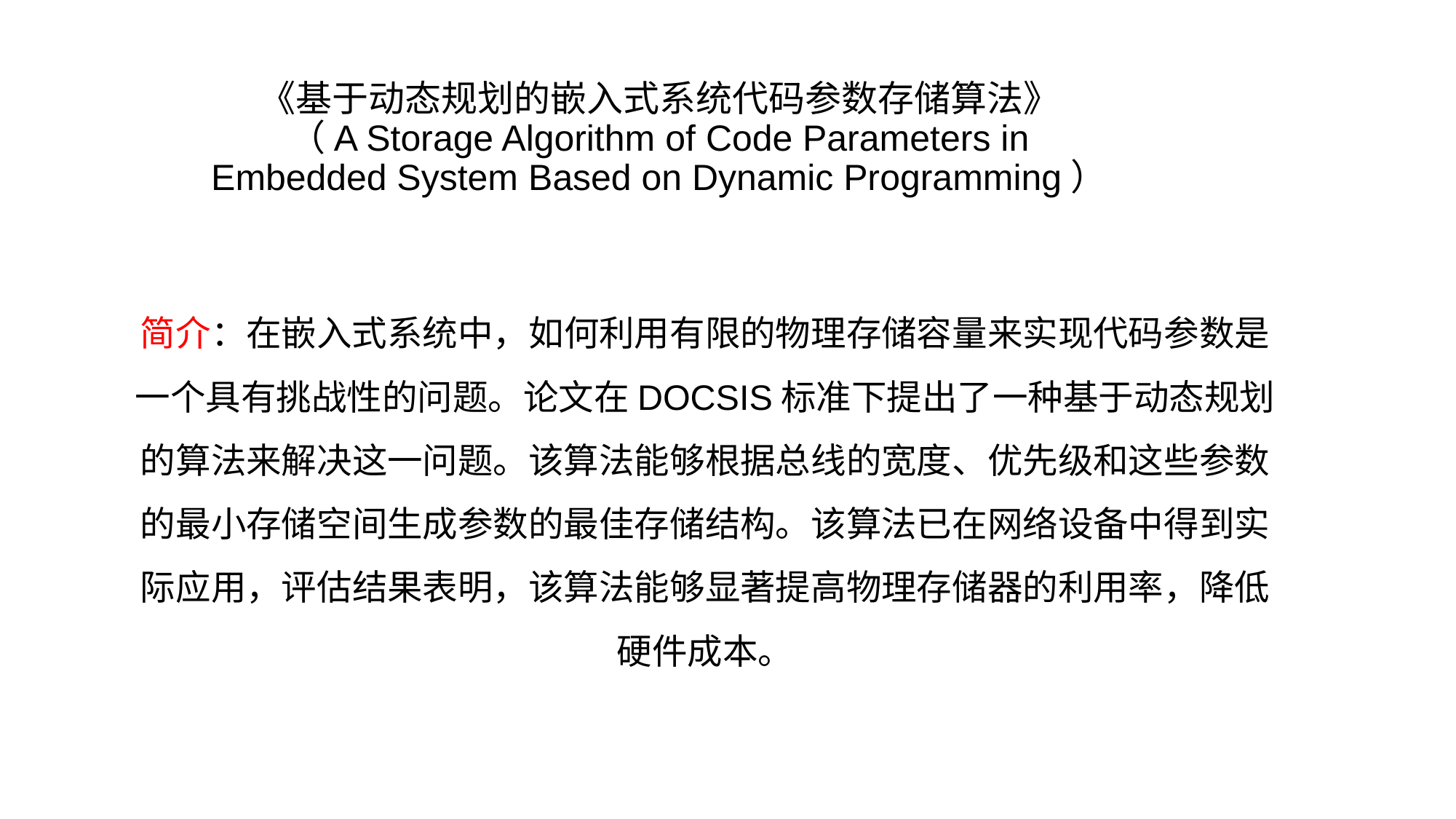

# 《基于动态规划的嵌入式系统代码参数存储算法》 （A Storage Algorithm of Code Parameters in Embedded System Based on Dynamic Programming）
简介：在嵌入式系统中，如何利用有限的物理存储容量来实现代码参数是一个具有挑战性的问题。论文在DOCSIS标准下提出了一种基于动态规划的算法来解决这一问题。该算法能够根据总线的宽度、优先级和这些参数的最小存储空间生成参数的最佳存储结构。该算法已在网络设备中得到实际应用，评估结果表明，该算法能够显著提高物理存储器的利用率，降低硬件成本。